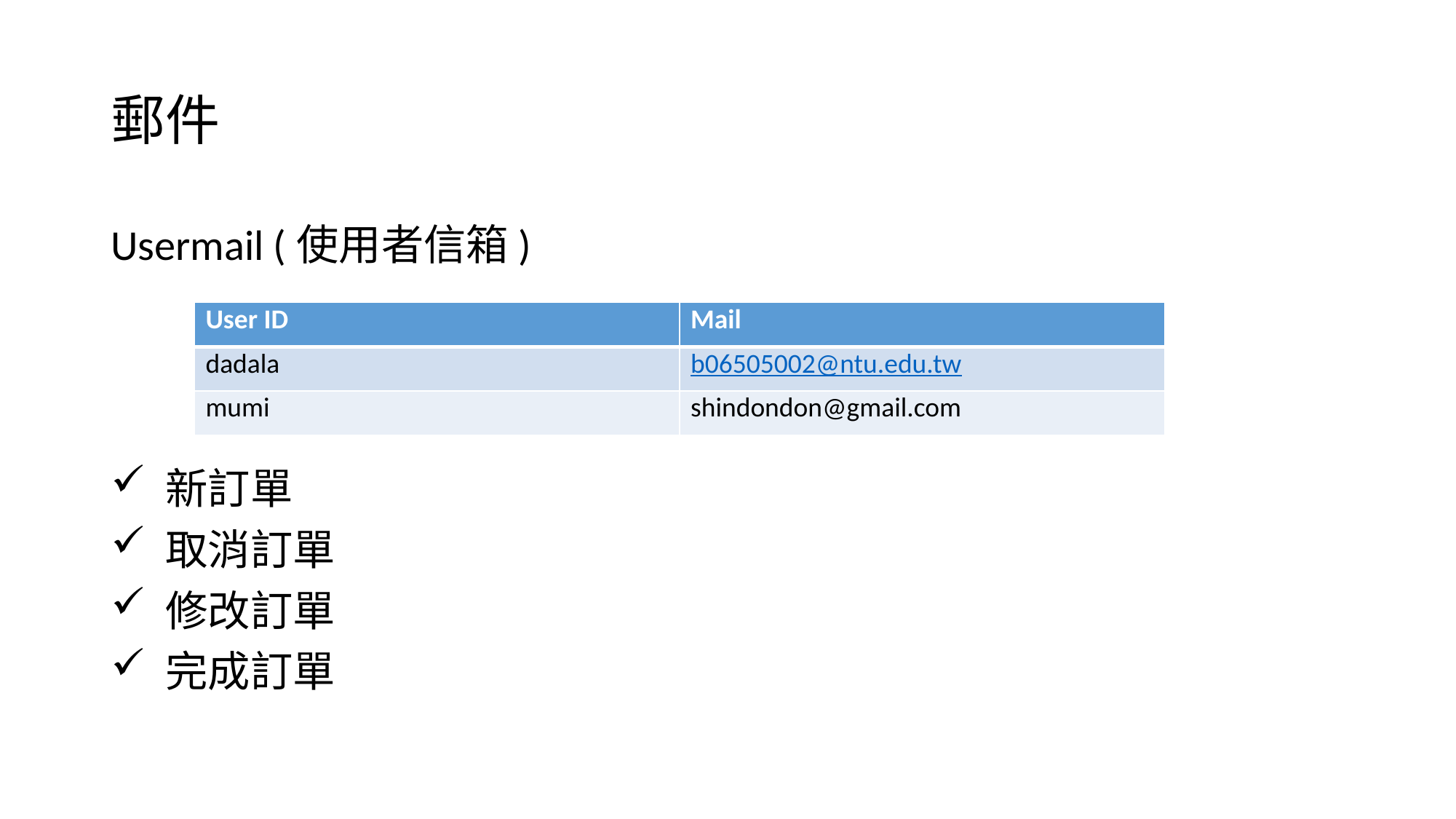

# 郵件
Usermail (使用者信箱)

 新訂單
 取消訂單
 修改訂單
 完成訂單

| User ID | Mail |
| --- | --- |
| dadala | b06505002@ntu.edu.tw |
| mumi | shindondon@gmail.com |